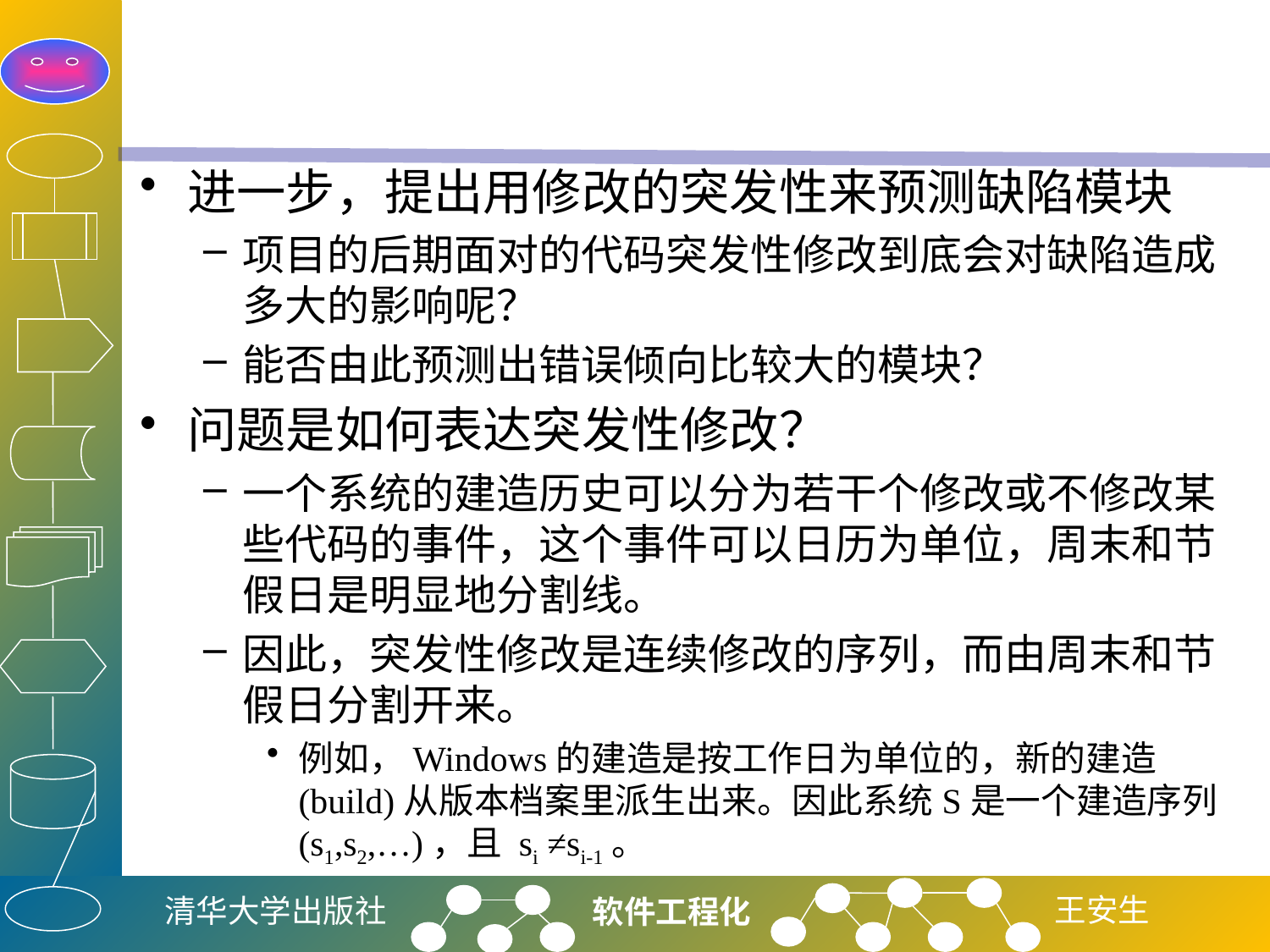

#
进一步，提出用修改的突发性来预测缺陷模块
项目的后期面对的代码突发性修改到底会对缺陷造成多大的影响呢？
能否由此预测出错误倾向比较大的模块？
问题是如何表达突发性修改？
一个系统的建造历史可以分为若干个修改或不修改某些代码的事件，这个事件可以日历为单位，周末和节假日是明显地分割线。
因此，突发性修改是连续修改的序列，而由周末和节假日分割开来。
例如，Windows的建造是按工作日为单位的，新的建造(build)从版本档案里派生出来。因此系统S是一个建造序列(s1,s2,…)，且 si ≠si-1。